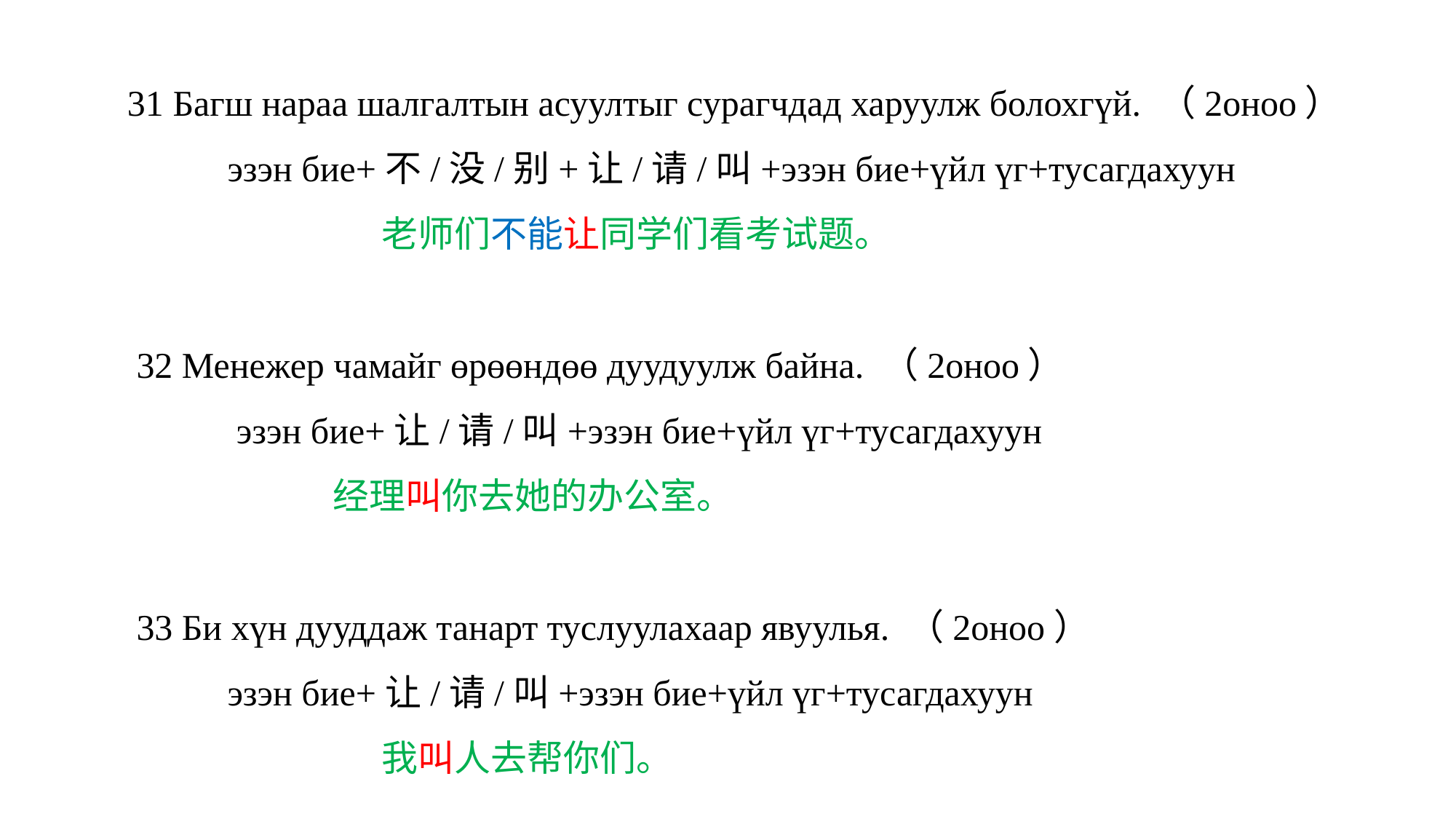

31 Багш нараа шалгалтын асуултыг сурагчдад харуулж болохгүй. （2оноо）
           эзэн бие+不/没/别+让/请/叫+эзэн бие+үйл үг+тусагдахуун
                              老师们不能让同学们看考试题。

 32 Менежер чамайг өрөөндөө дуудуулж байна. （2оноо）
            эзэн бие+让/请/叫+эзэн бие+үйл үг+тусагдахуун
                        经理叫你去她的办公室。

 33 Би хүн дууддаж танарт туслуулахаар явуулья. （2оноо）
           эзэн бие+让/请/叫+эзэн бие+үйл үг+тусагдахуун
                              我叫人去帮你们。